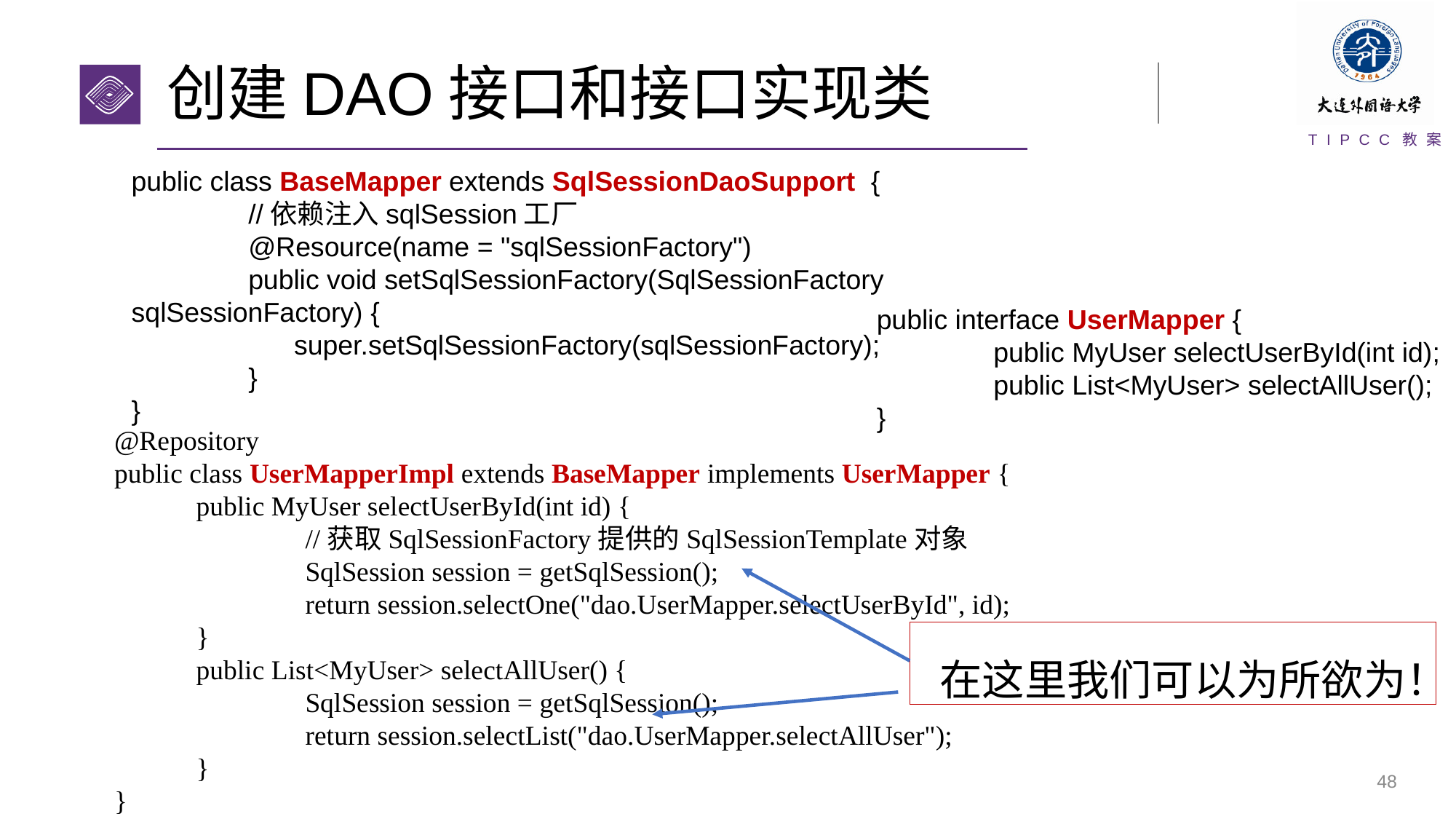

# 创建DAO接口和接口实现类
public class BaseMapper extends SqlSessionDaoSupport  {
	 //依赖注入sqlSession工厂
	 @Resource(name = "sqlSessionFactory")
	 public void setSqlSessionFactory(SqlSessionFactory sqlSessionFactory) {
	       super.setSqlSessionFactory(sqlSessionFactory);
	 }
}

public interface UserMapper {
	 public MyUser selectUserById(int id);
	 public List<MyUser> selectAllUser();
}

@Repository
public class UserMapperImpl extends BaseMapper implements UserMapper {
	public MyUser selectUserById(int id) {
		//获取SqlSessionFactory提供的SqlSessionTemplate对象
		SqlSession session = getSqlSession();
		return session.selectOne("dao.UserMapper.selectUserById", id);
	}
	public List<MyUser> selectAllUser() {
		SqlSession session = getSqlSession();
		return session.selectList("dao.UserMapper.selectAllUser");
	}
}
在这里我们可以为所欲为！
48